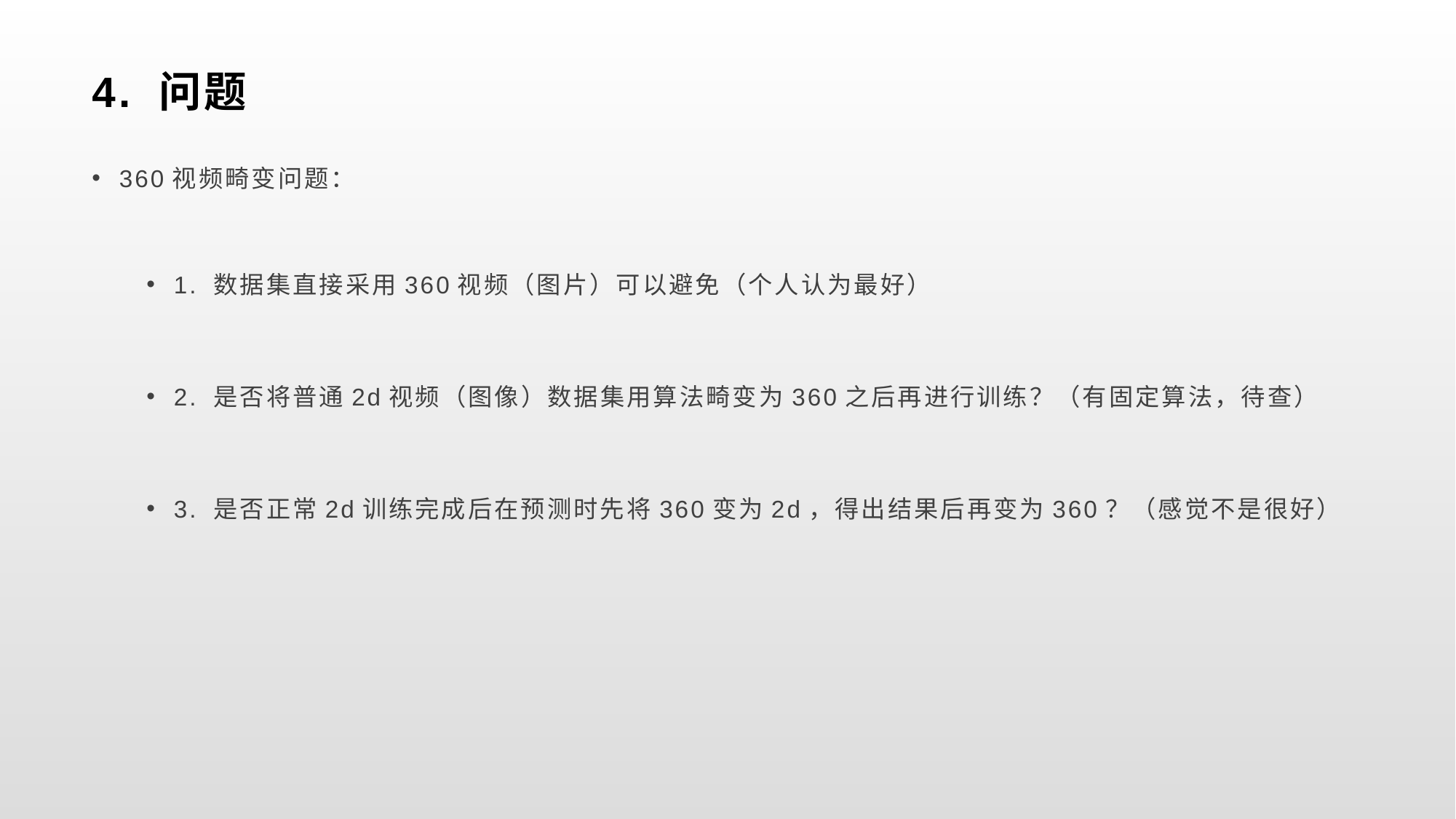

# 4. 问题
360视频畸变问题：

1. 数据集直接采用360视频（图片）可以避免（个人认为最好）

2. 是否将普通2d视频（图像）数据集用算法畸变为360之后再进行训练？（有固定算法，待查）

3. 是否正常2d训练完成后在预测时先将360变为2d，得出结果后再变为360？（感觉不是很好）